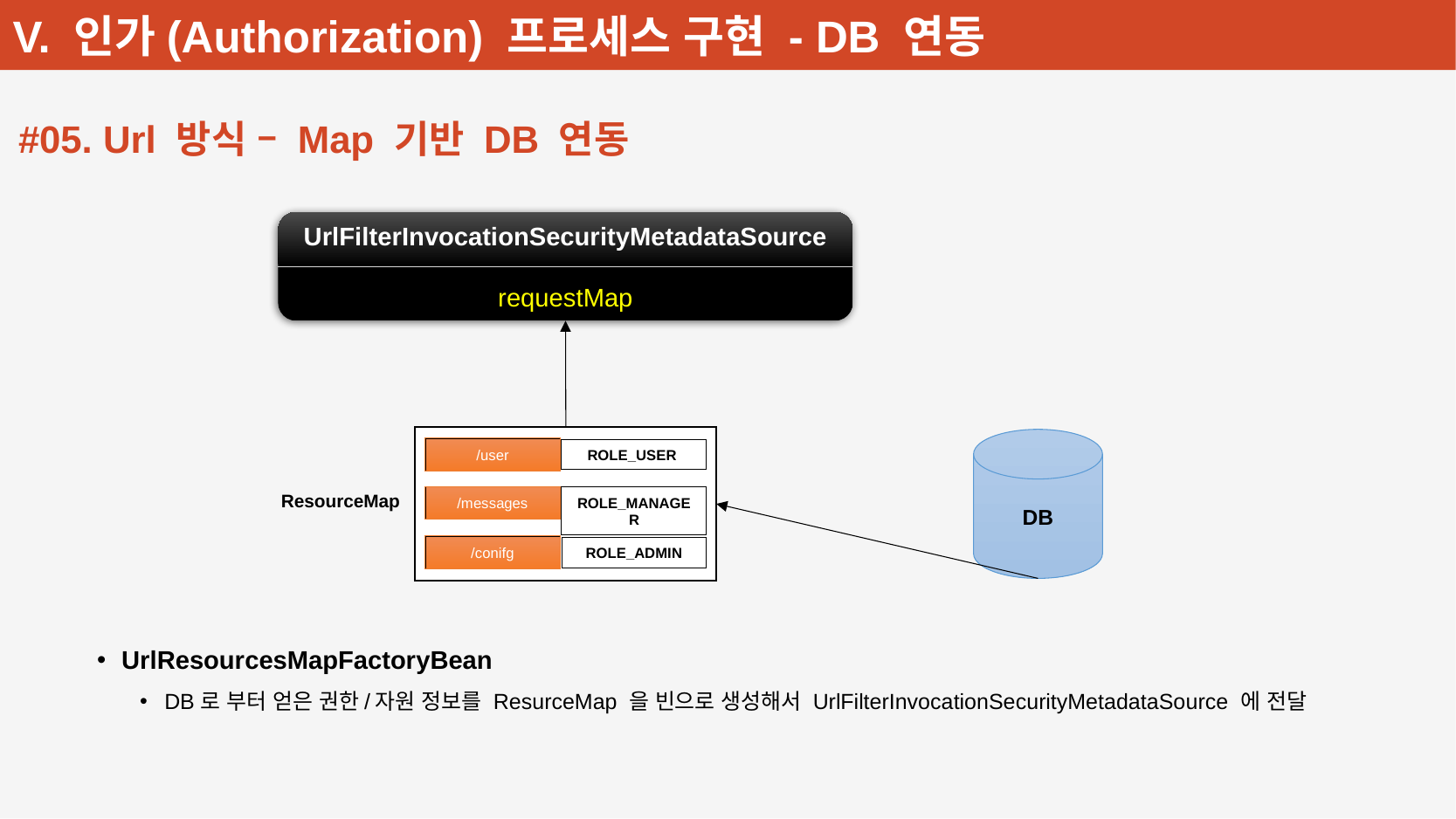

#05. Url 방식 – Map 기반 DB 연동
UrlFilterInvocationSecurityMetadataSource

requestMap

DB
/user
ROLE_USER
ResourceMap
/messages
ROLE_MANAGER
/conifg
ROLE_ADMIN
UrlResourcesMapFactoryBean
DB로 부터 얻은 권한/자원 정보를 ResurceMap 을 빈으로 생성해서 UrlFilterInvocationSecurityMetadataSource 에 전달